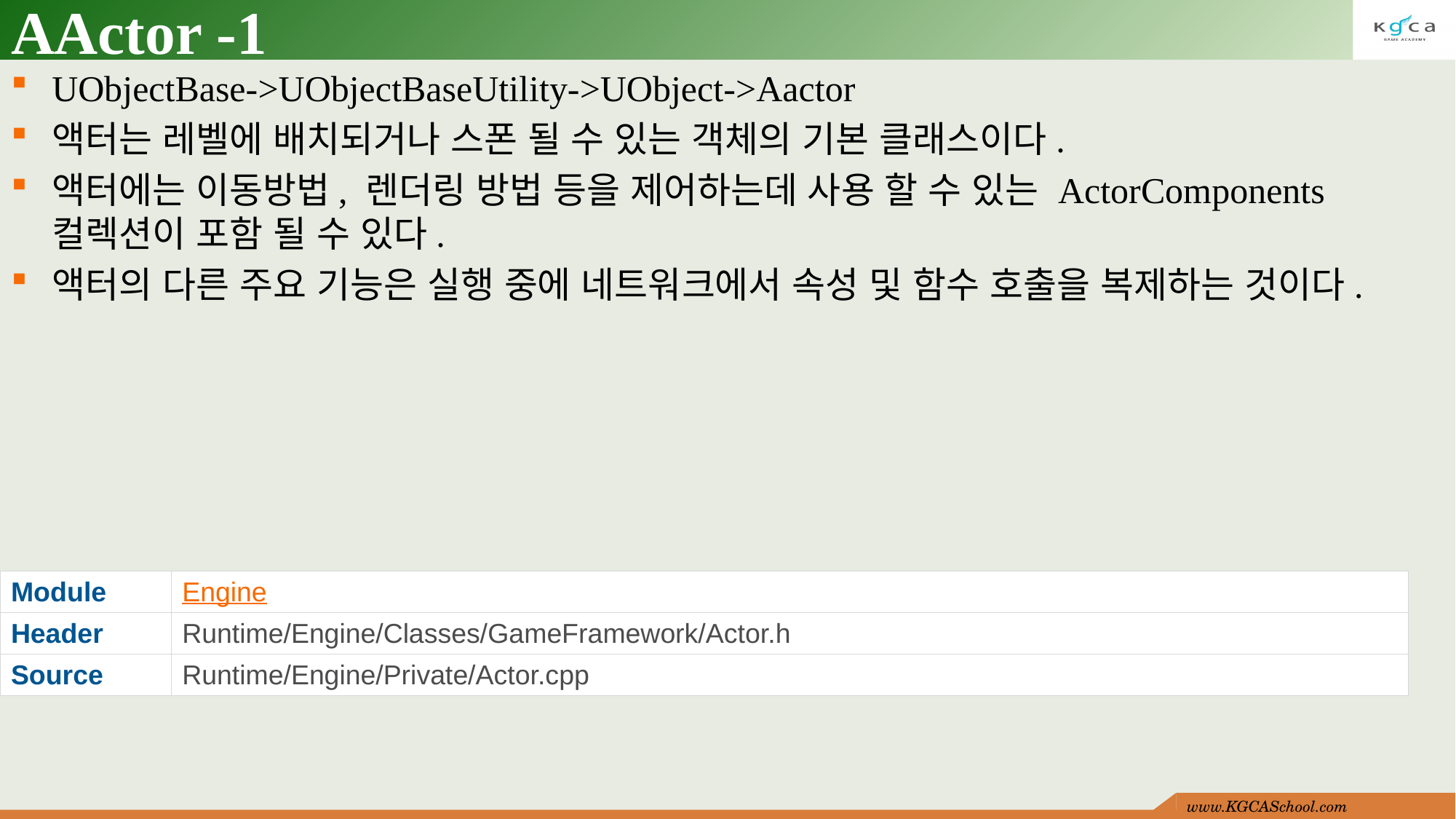

# AActor -1
UObjectBase->UObjectBaseUtility->UObject->Aactor
액터는 레벨에 배치되거나 스폰 될 수 있는 객체의 기본 클래스이다.
액터에는 이동방법, 렌더링 방법 등을 제어하는데 사용 할 수 있는 ActorComponents 컬렉션이 포함 될 수 있다.
액터의 다른 주요 기능은 실행 중에 네트워크에서 속성 및 함수 호출을 복제하는 것이다.
| Module | Engine |
| --- | --- |
| Header | Runtime/Engine/Classes/GameFramework/Actor.h |
| Source | Runtime/Engine/Private/Actor.cpp |